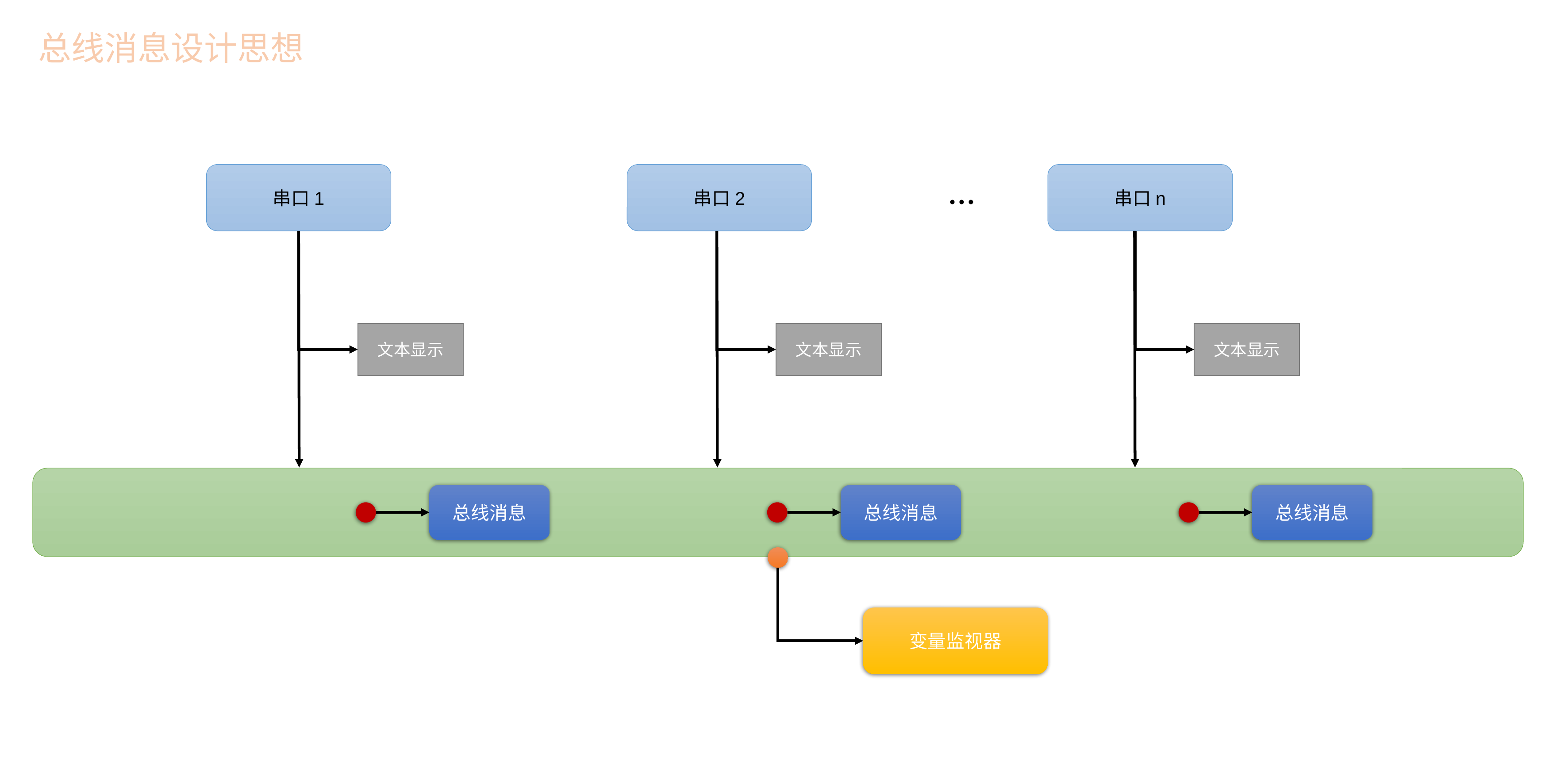

总线消息设计思想
串口1
串口2
串口n
...
文本显示
文本显示
文本显示

总线消息

总线消息

总线消息

变量监视器